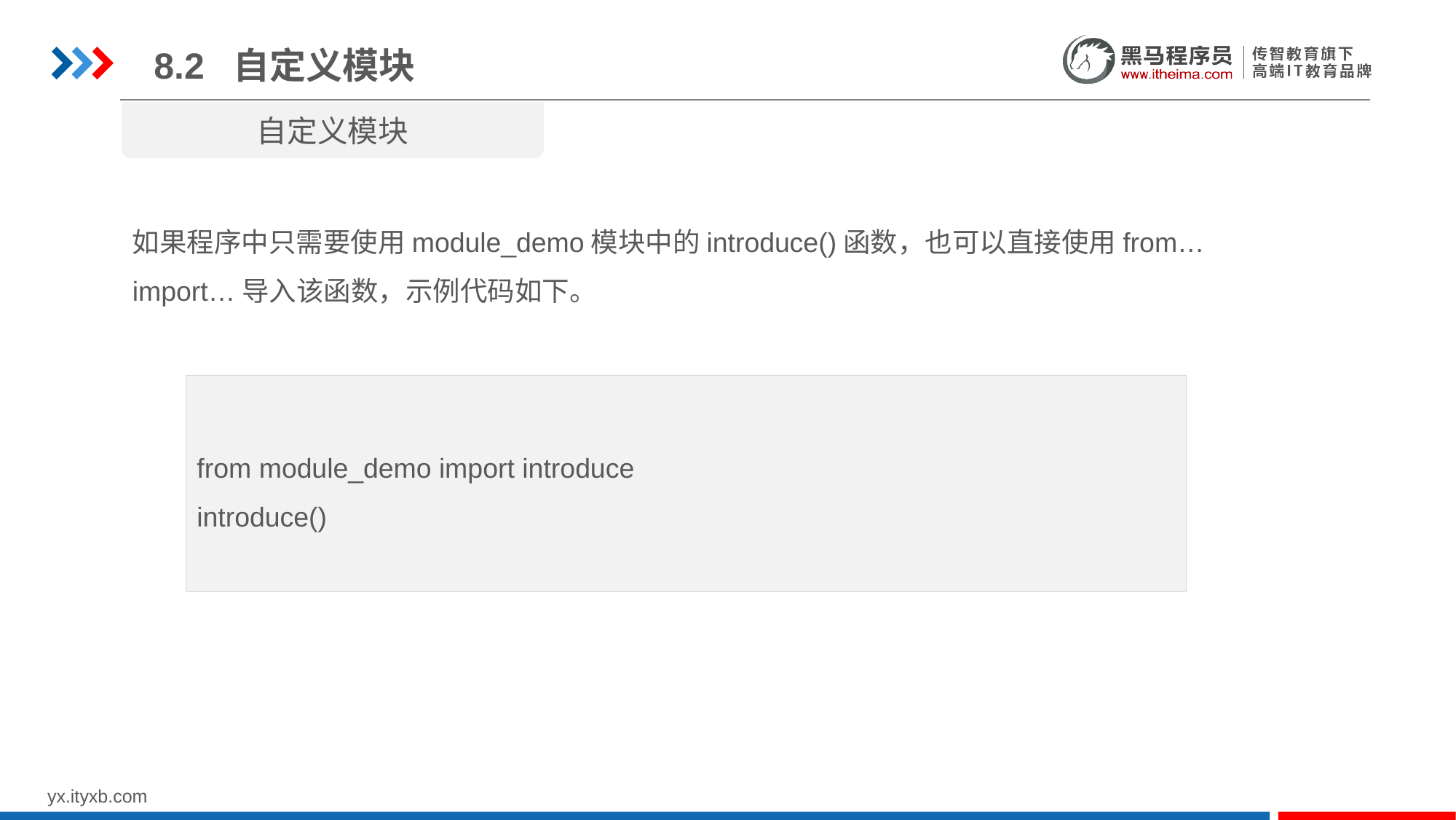

8.2  自定义模块

自定义模块
如果程序中只需要使用module_demo模块中的introduce()函数，也可以直接使用from…import…导入该函数，示例代码如下。
from module_demo import introduce
introduce()